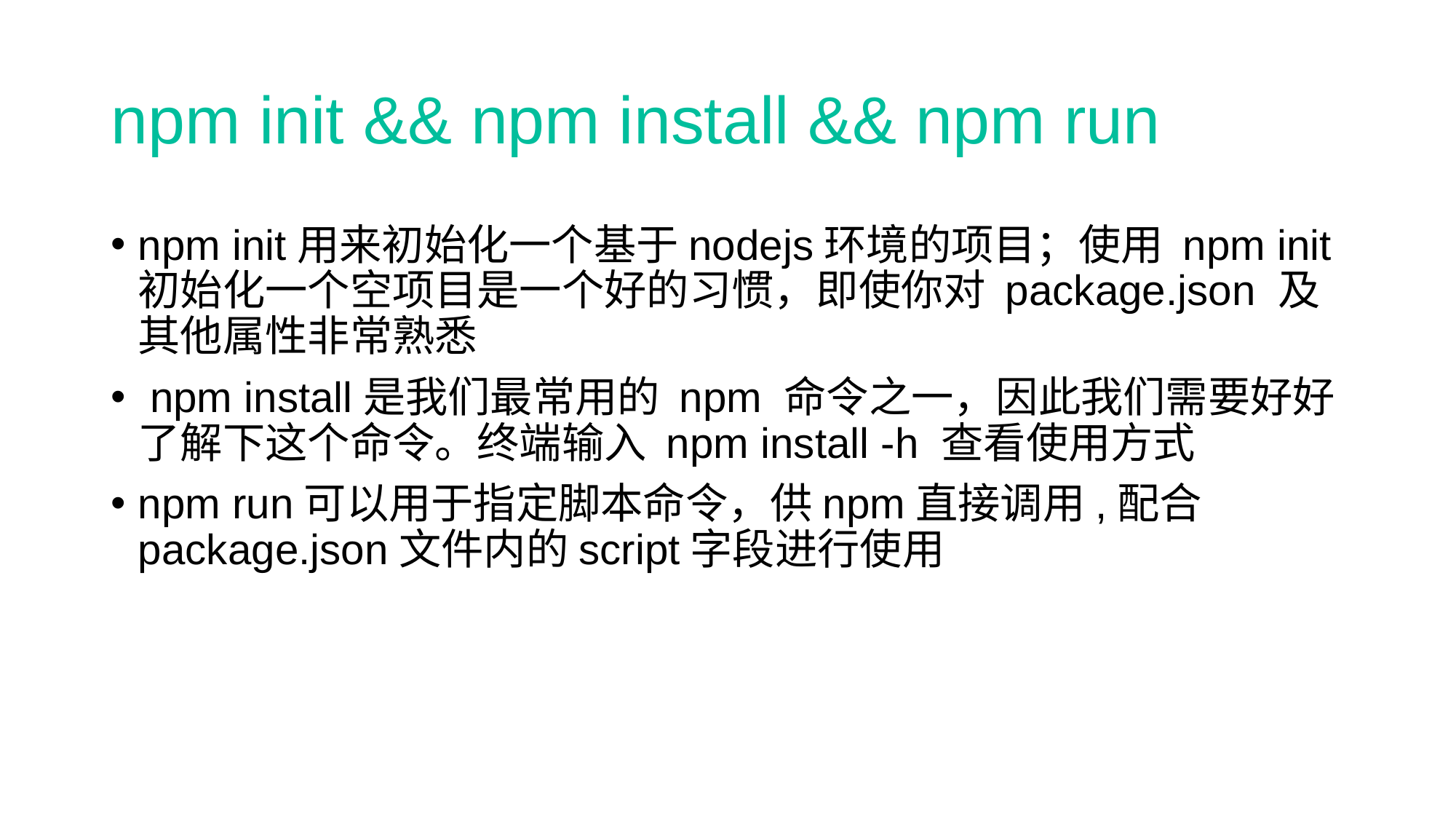

npm init && npm install && npm run
npm init用来初始化一个基于nodejs环境的项目；使用 npm init 初始化一个空项目是一个好的习惯，即使你对 package.json 及其他属性非常熟悉
 npm install是我们最常用的 npm 命令之一，因此我们需要好好了解下这个命令。终端输入 npm install -h 查看使用方式
npm run可以用于指定脚本命令，供npm直接调用,配合package.json文件内的script字段进行使用